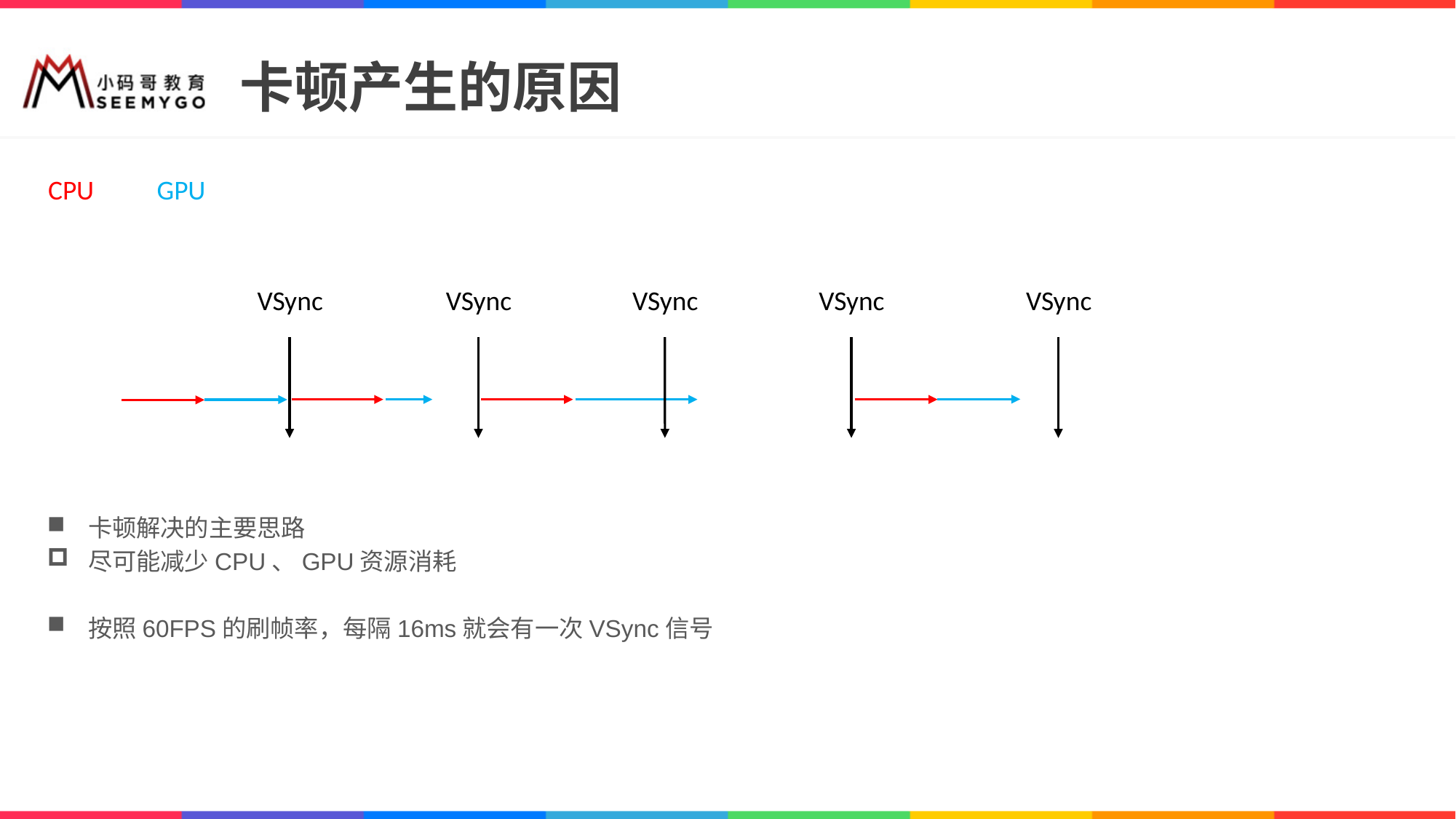

# 卡顿产生的原因
CPU
GPU
VSync
VSync
VSync
VSync
VSync
卡顿解决的主要思路
尽可能减少CPU、GPU资源消耗

按照60FPS的刷帧率，每隔16ms就会有一次VSync信号